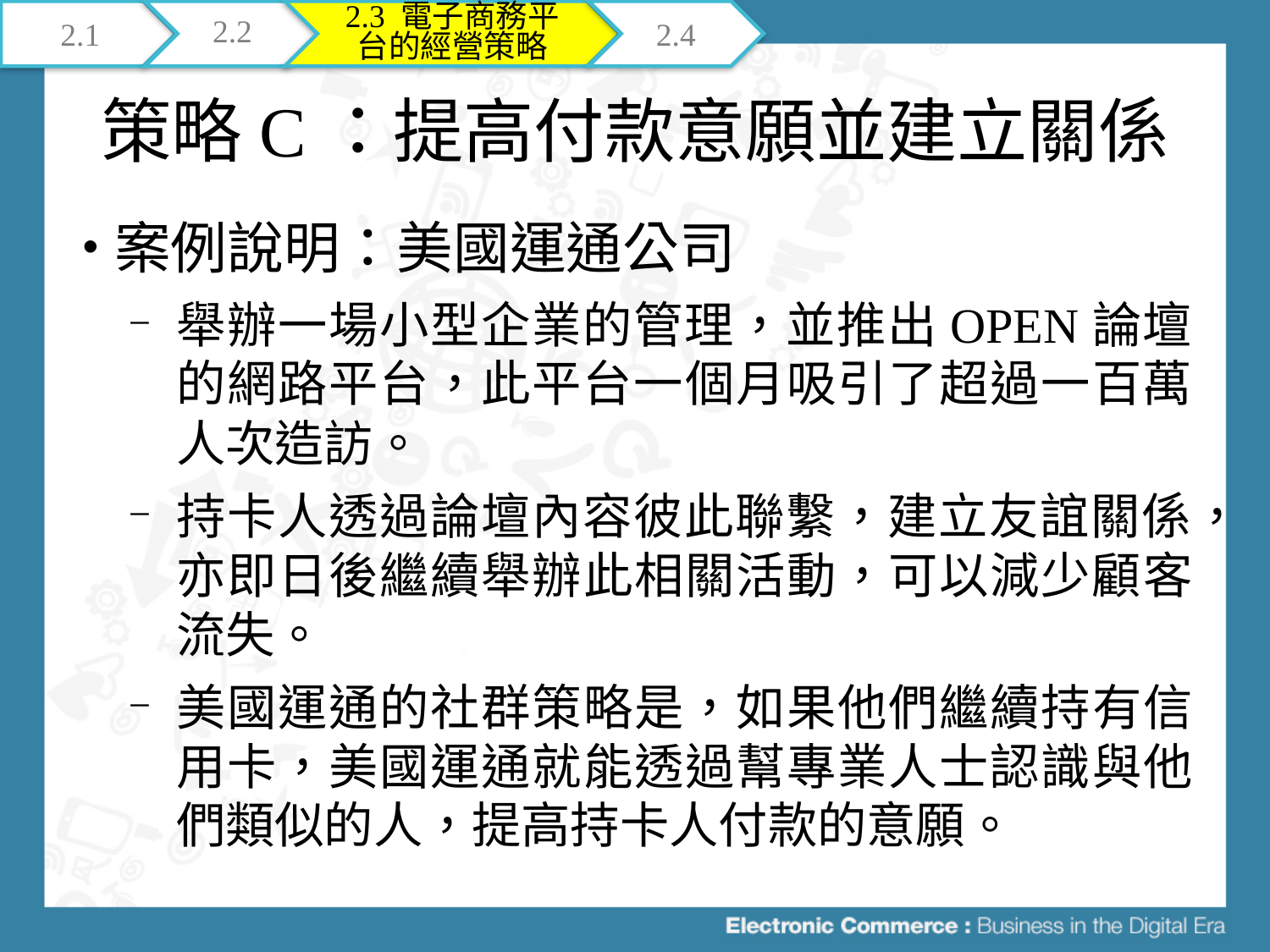

2.1
2.2
2.3 電子商務平台的經營策略
2.4
# 策略C：提高付款意願並建立關係
案例說明：美國運通公司
舉辦一場小型企業的管理，並推出OPEN論壇的網路平台，此平台一個月吸引了超過一百萬人次造訪。
持卡人透過論壇內容彼此聯繫，建立友誼關係，亦即日後繼續舉辦此相關活動，可以減少顧客流失。
美國運通的社群策略是，如果他們繼續持有信用卡，美國運通就能透過幫專業人士認識與他們類似的人，提高持卡人付款的意願。